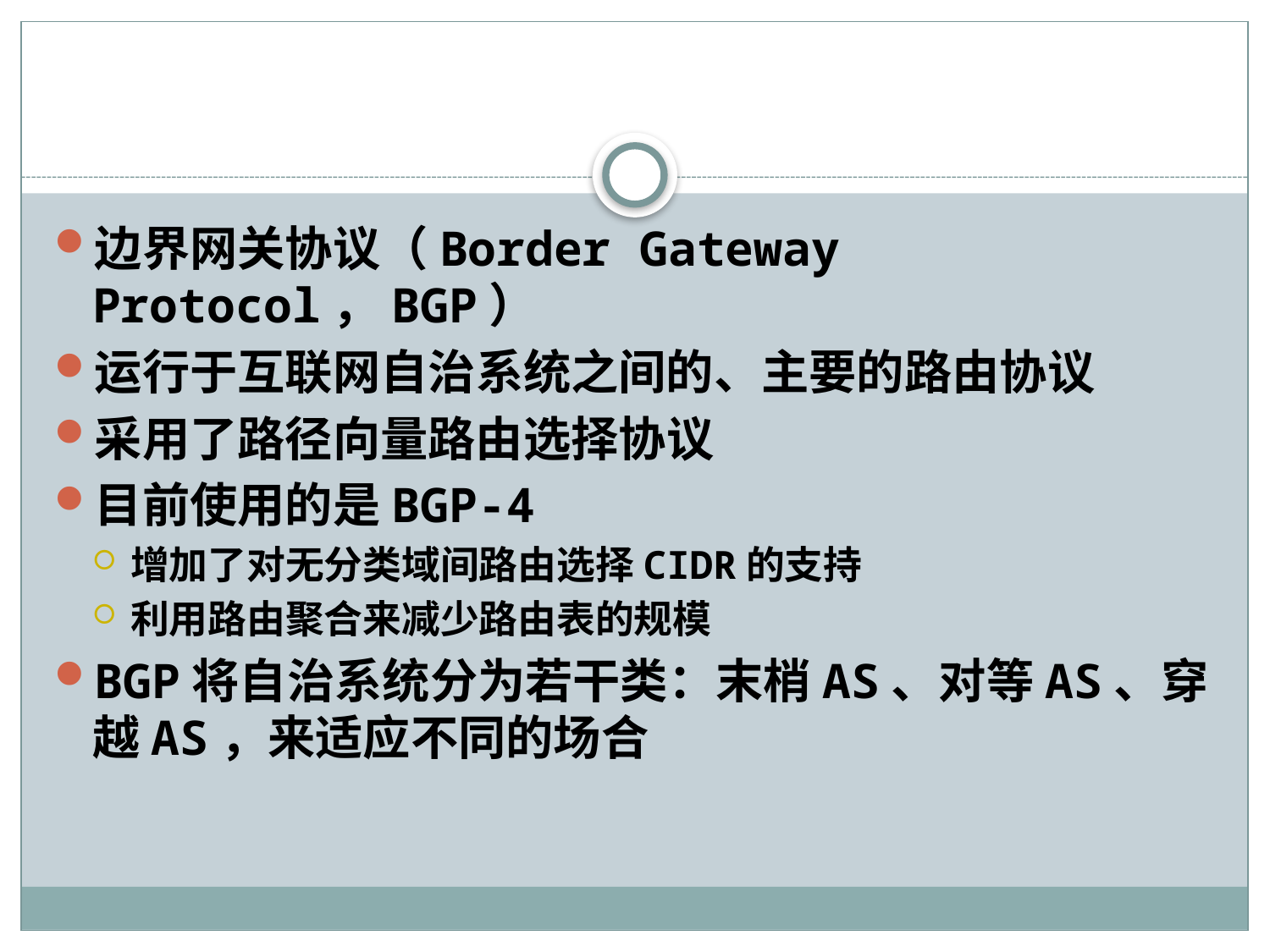

#
边界网关协议（Border Gateway Protocol，BGP）
运行于互联网自治系统之间的、主要的路由协议
采用了路径向量路由选择协议
目前使用的是BGP-4
增加了对无分类域间路由选择CIDR的支持
利用路由聚合来减少路由表的规模
BGP将自治系统分为若干类：末梢AS、对等AS、穿越AS，来适应不同的场合